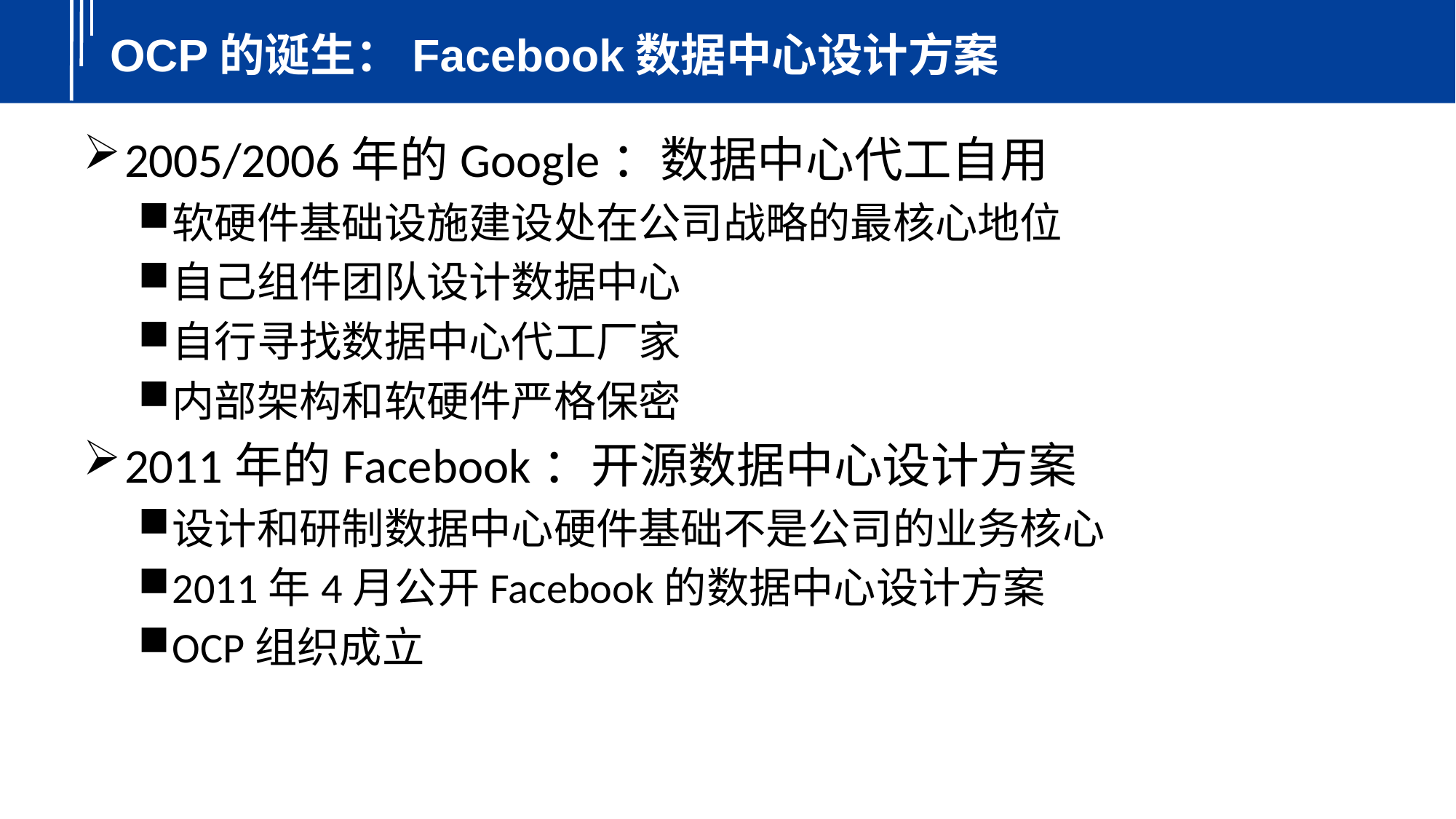

# OCP的诞生：Facebook数据中心设计方案
2005/2006年的Google：数据中心代工自用
软硬件基础设施建设处在公司战略的最核心地位
自己组件团队设计数据中心
自行寻找数据中心代工厂家
内部架构和软硬件严格保密
2011年的Facebook：开源数据中心设计方案
设计和研制数据中心硬件基础不是公司的业务核心
2011年4月公开Facebook的数据中心设计方案
OCP组织成立